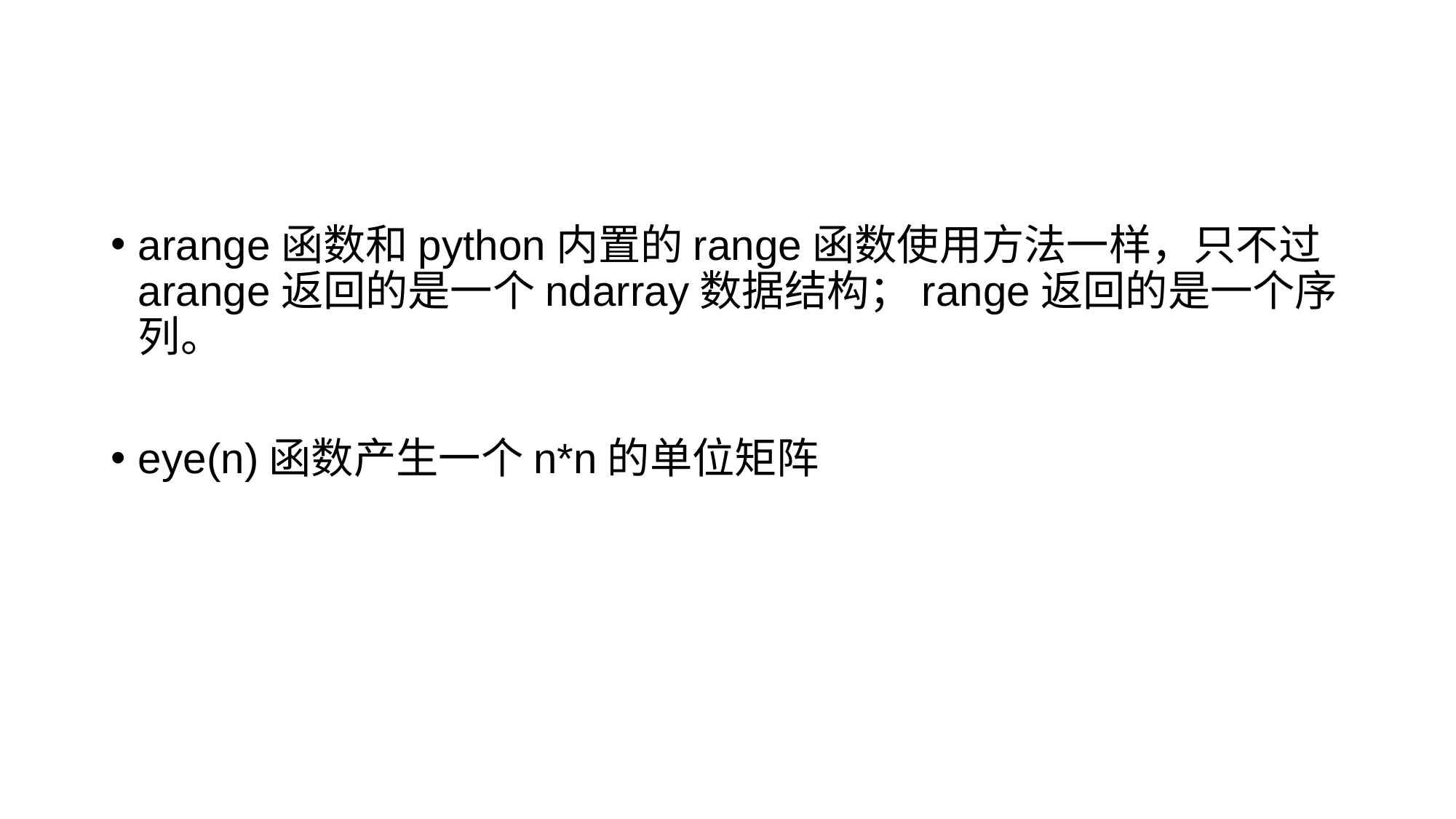

#
arange函数和python内置的range函数使用方法一样，只不过arange返回的是一个ndarray数据结构；range返回的是一个序列。

eye(n)函数产生一个n*n的单位矩阵